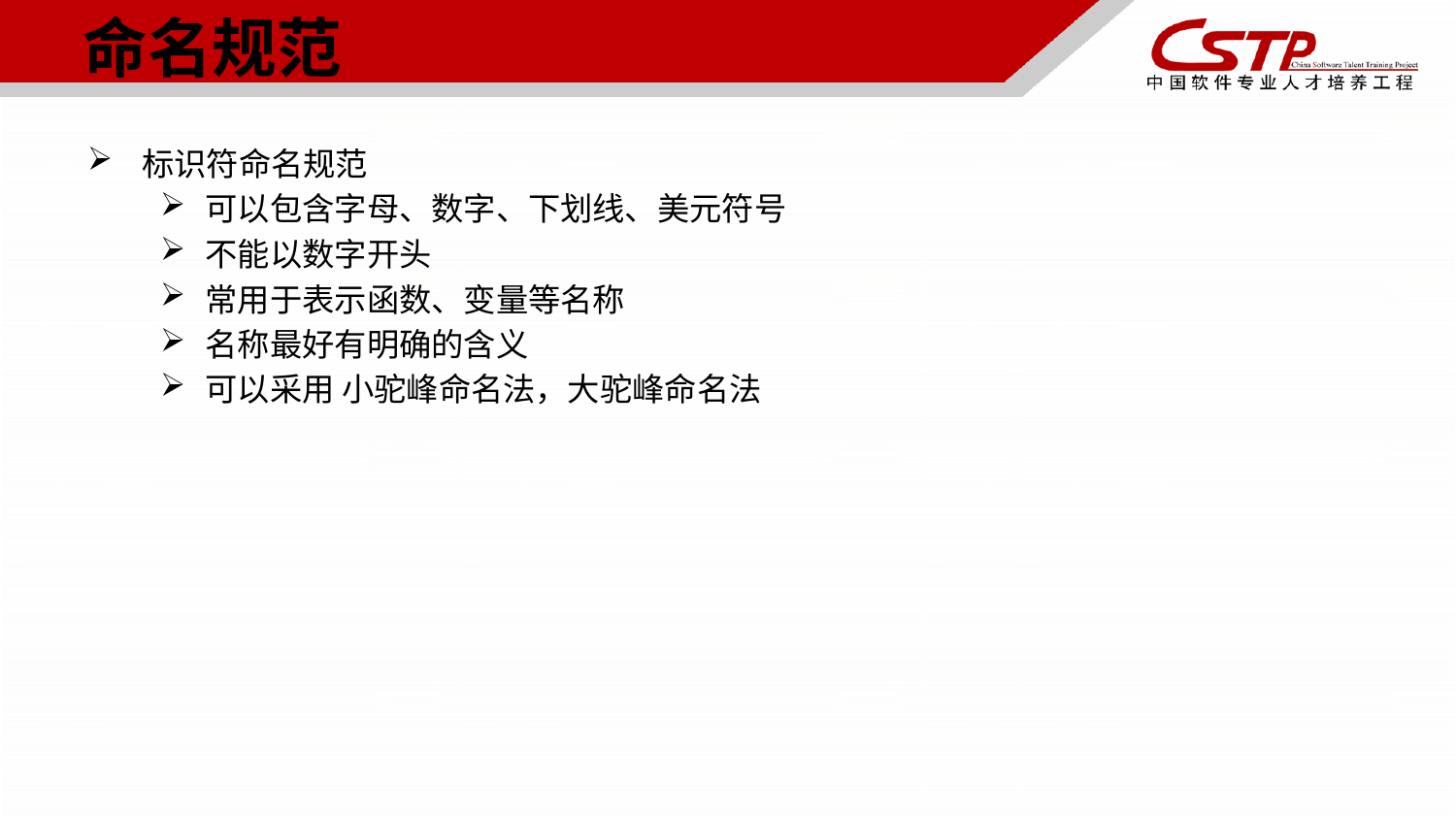

# 命名规范
标识符命名规范
可以包含字母、数字、下划线、美元符号
不能以数字开头
常用于表示函数、变量等名称
名称最好有明确的含义
可以采用 小驼峰命名法，大驼峰命名法